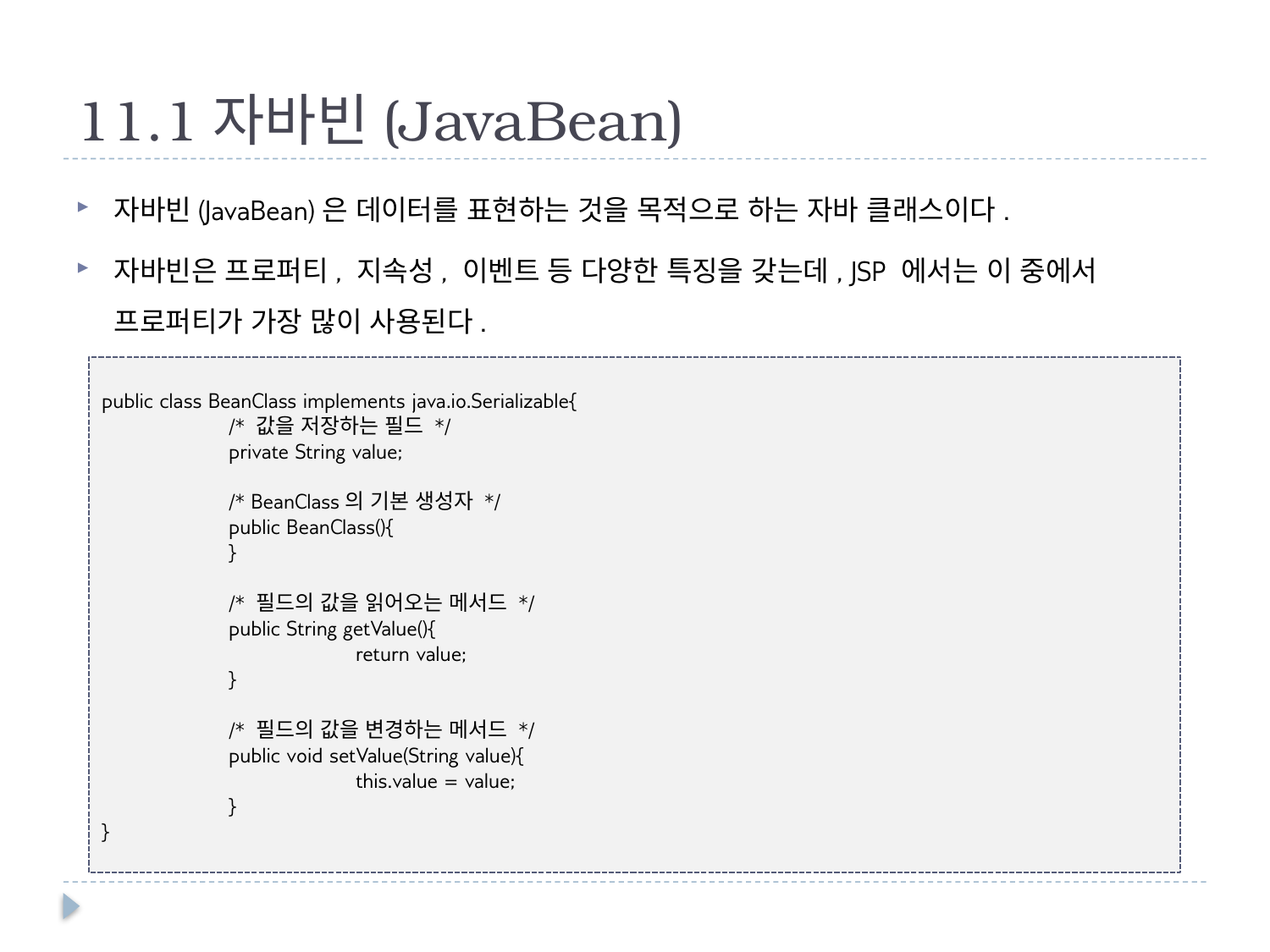

# 11.1자바빈(JavaBean)
자바빈(JavaBean)은 데이터를 표현하는 것을 목적으로 하는 자바 클래스이다.
자바빈은 프로퍼티, 지속성, 이벤트 등 다양한 특징을 갖는데, JSP 에서는 이 중에서 프로퍼티가 가장 많이 사용된다.
public class BeanClass implements java.io.Serializable{
	/* 값을 저장하는 필드 */
	private String value;

	/* BeanClass의 기본 생성자 */
	public BeanClass(){
	}

	/* 필드의 값을 읽어오는 메서드 */
	public String getValue(){
		return value;
	}

	/* 필드의 값을 변경하는 메서드 */
	public void setValue(String value){
		this.value = value;
	}
}